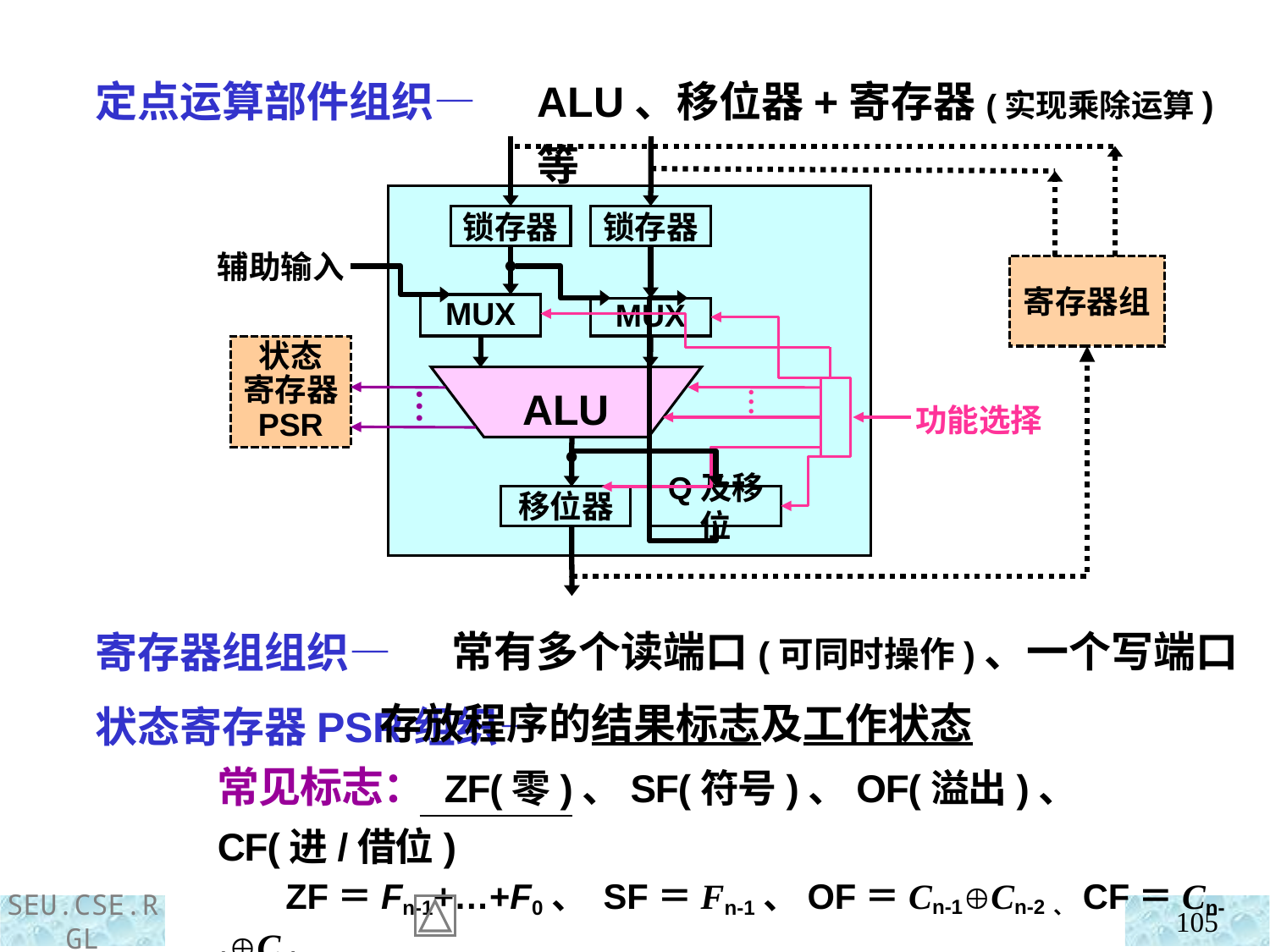

定点运算部件组织—

     寄存器组组织—
     状态寄存器PSR组织—
ALU、移位器+寄存器(实现乘除运算)等

锁存器
锁存器
辅助输入
寄存器组
MUX
MUX
状态
寄存器
PSR
ALU

…
…
功能选择
移位器
Q及移位
常有多个读端口(可同时操作)、一个写端口
                存放程序的结果标志及工作状态
常见标志： ZF(零)、SF(符号)、OF(溢出)、 CF(进/借位)
       ZF＝Fn-1+…+F0、 SF＝Fn-1、OF＝Cn-1⊕Cn-2、CF＝Cn-1⊕C-1
105